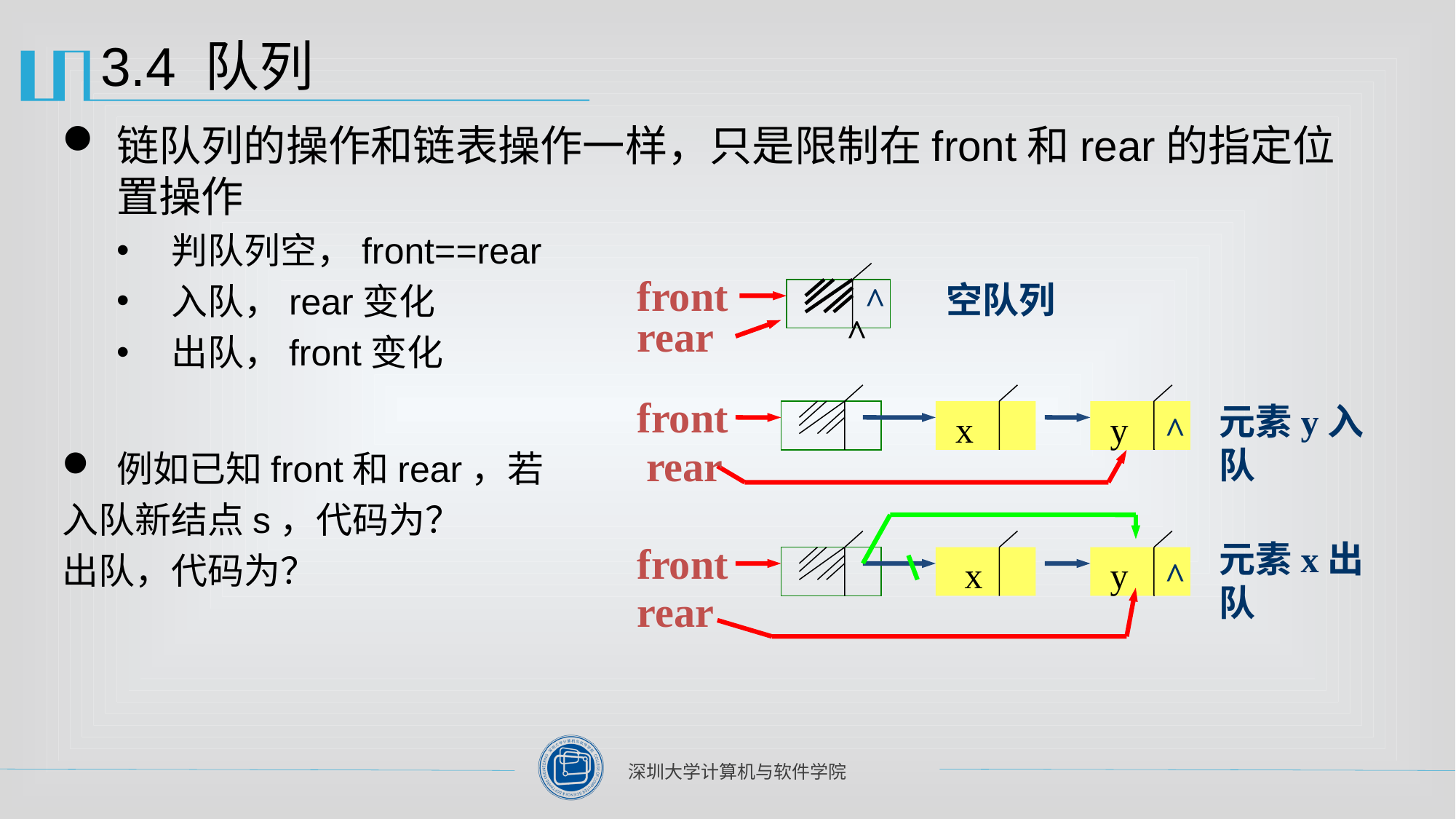

# 3.4 队列
链队列的操作和链表操作一样，只是限制在front和rear的指定位置操作
判队列空，front==rear
入队，rear变化
出队，front变化

例如已知front和rear，若
入队新结点s，代码为？
出队，代码为？
front

空队列

rear
^

^
front

元素y入队

x

y
^

rear

front
元素x出队

x

y

^

rear

52